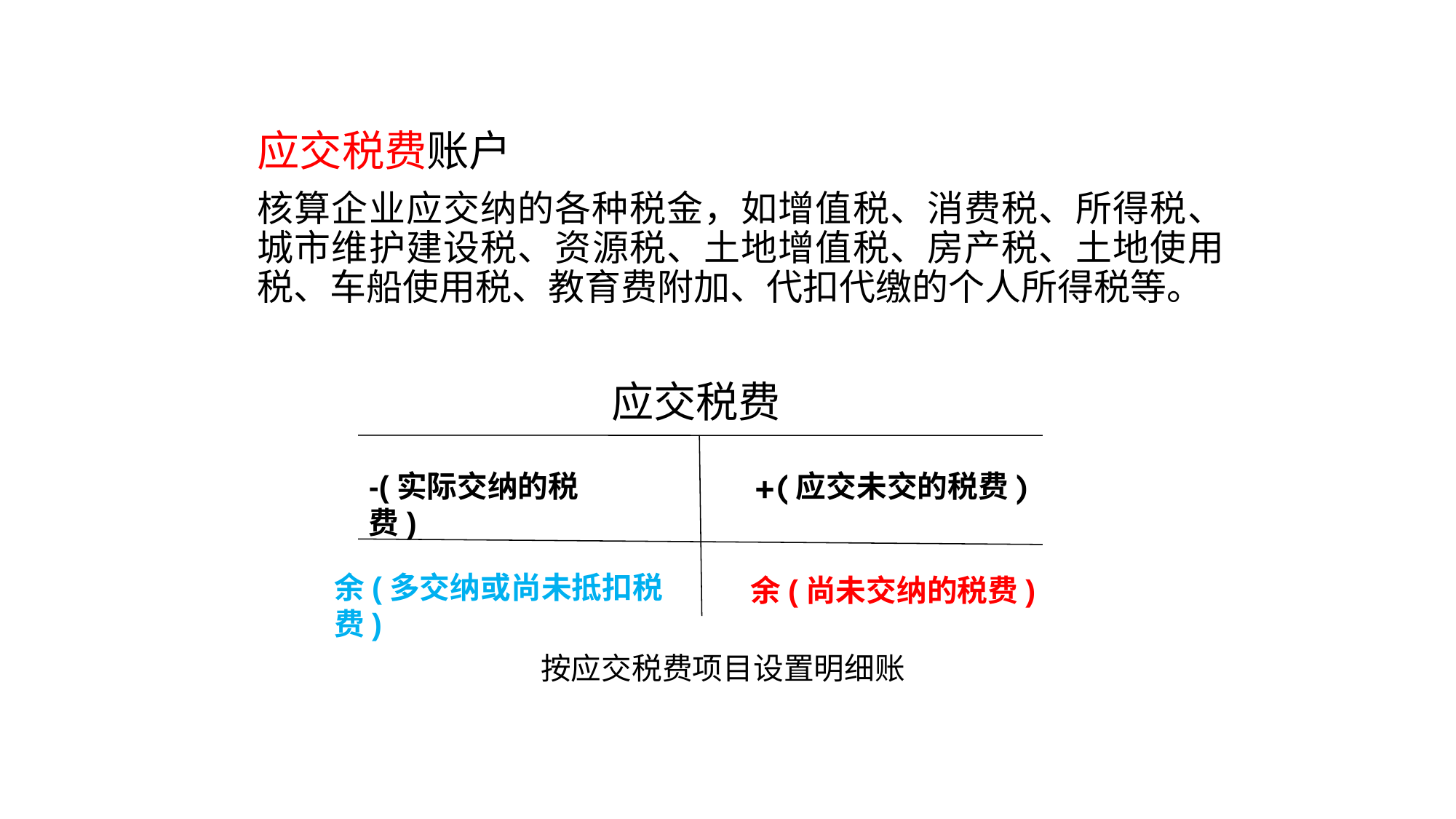

应交税费账户
核算企业应交纳的各种税金，如增值税、消费税、所得税、城市维护建设税、资源税、土地增值税、房产税、土地使用税、车船使用税、教育费附加、代扣代缴的个人所得税等。
应交税费

-(实际交纳的税费)
+(应交未交的税费)

余(多交纳或尚未抵扣税费)
余(尚未交纳的税费)
按应交税费项目设置明细账